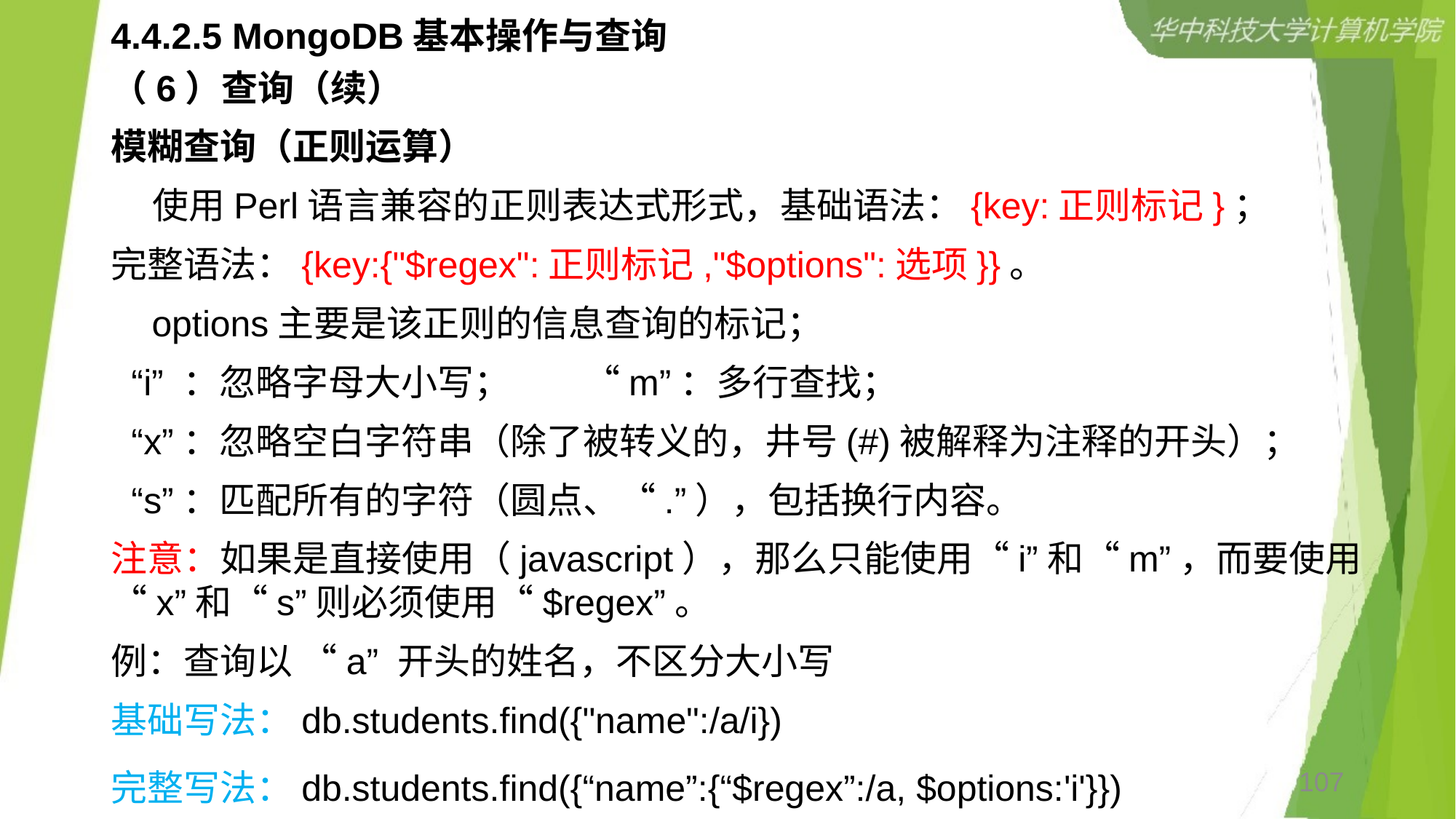

# 4.4.2.5 MongoDB基本操作与查询
（6）查询（续）
模糊查询（正则运算）
    使用Perl语言兼容的正则表达式形式，基础语法：{key:正则标记}；
完整语法：{key:{"$regex":正则标记,"$options":选项}}。
    options主要是该正则的信息查询的标记；
  “i” ：忽略字母大小写；         “m”：多行查找；
  “x”：忽略空白字符串（除了被转义的，井号(#)被解释为注释的开头）；
  “s”：匹配所有的字符（圆点、“.”），包括换行内容。
注意：如果是直接使用（javascript），那么只能使用“i”和“m”，而要使用“x”和“s”则必须使用“$regex”。
例：查询以 “a” 开头的姓名，不区分大小写
基础写法：db.students.find({"name":/a/i})
完整写法：db.students.find({“name”:{“$regex”:/a, $options:'i'}})

107